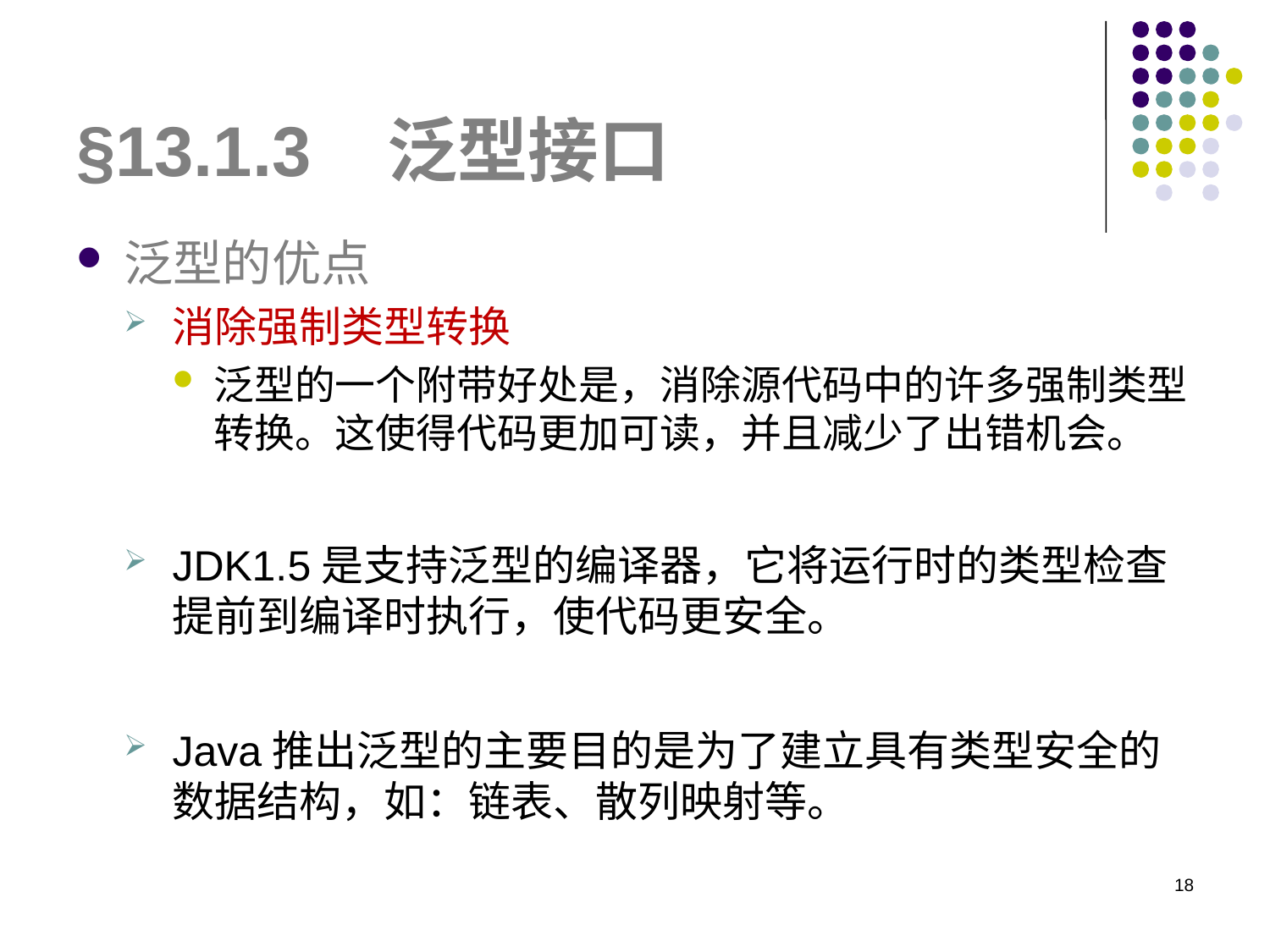

# §13.1.3   泛型接口
泛型的优点
消除强制类型转换
泛型的一个附带好处是，消除源代码中的许多强制类型转换。这使得代码更加可读，并且减少了出错机会。

JDK1.5是支持泛型的编译器，它将运行时的类型检查提前到编译时执行，使代码更安全。

Java推出泛型的主要目的是为了建立具有类型安全的数据结构，如：链表、散列映射等。

18